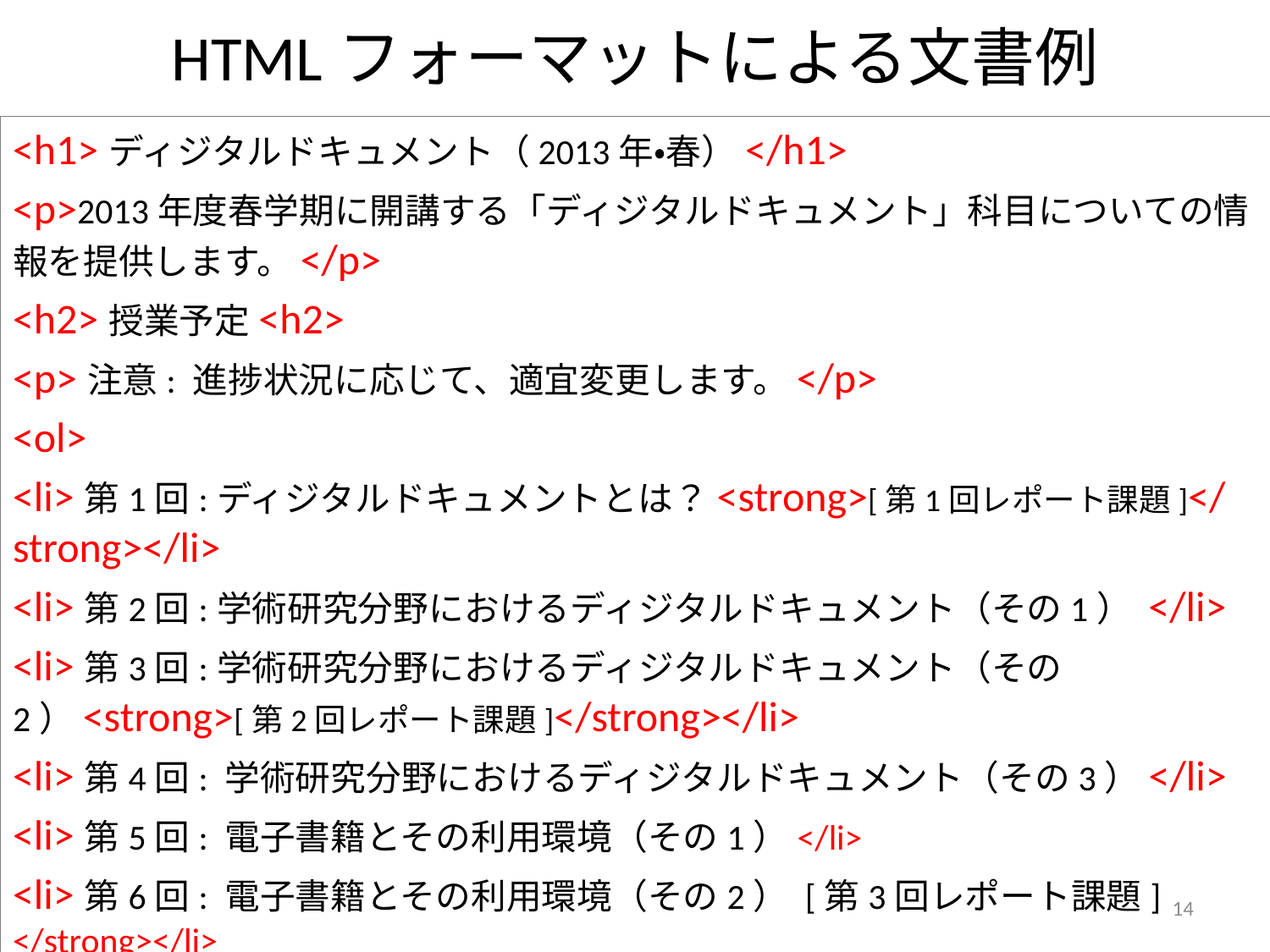

# HTMLフォーマットによる文書例
<h1>ディジタルドキュメント（2013年・春）</h1>
<p>2013年度春学期に開講する「ディジタルドキュメント」科目についての情報を提供します。</p>
<h2>授業予定<h2>
<p>注意: 進捗状況に応じて、適宜変更します。</p>
<ol>
<li>第1回:ディジタルドキュメントとは？<strong>[第1回レポート課題]</strong></li>
<li>第2回:学術研究分野におけるディジタルドキュメント（その1） </li>
<li>第3回:学術研究分野におけるディジタルドキュメント（その2）<strong>[第2回レポート課題]</strong></li>
<li>第4回: 学術研究分野におけるディジタルドキュメント（その3）</li>
<li>第5回: 電子書籍とその利用環境（その1）</li>
<li>第6回: 電子書籍とその利用環境（その2） [第3回レポート課題] </strong></li>
</ol>
14